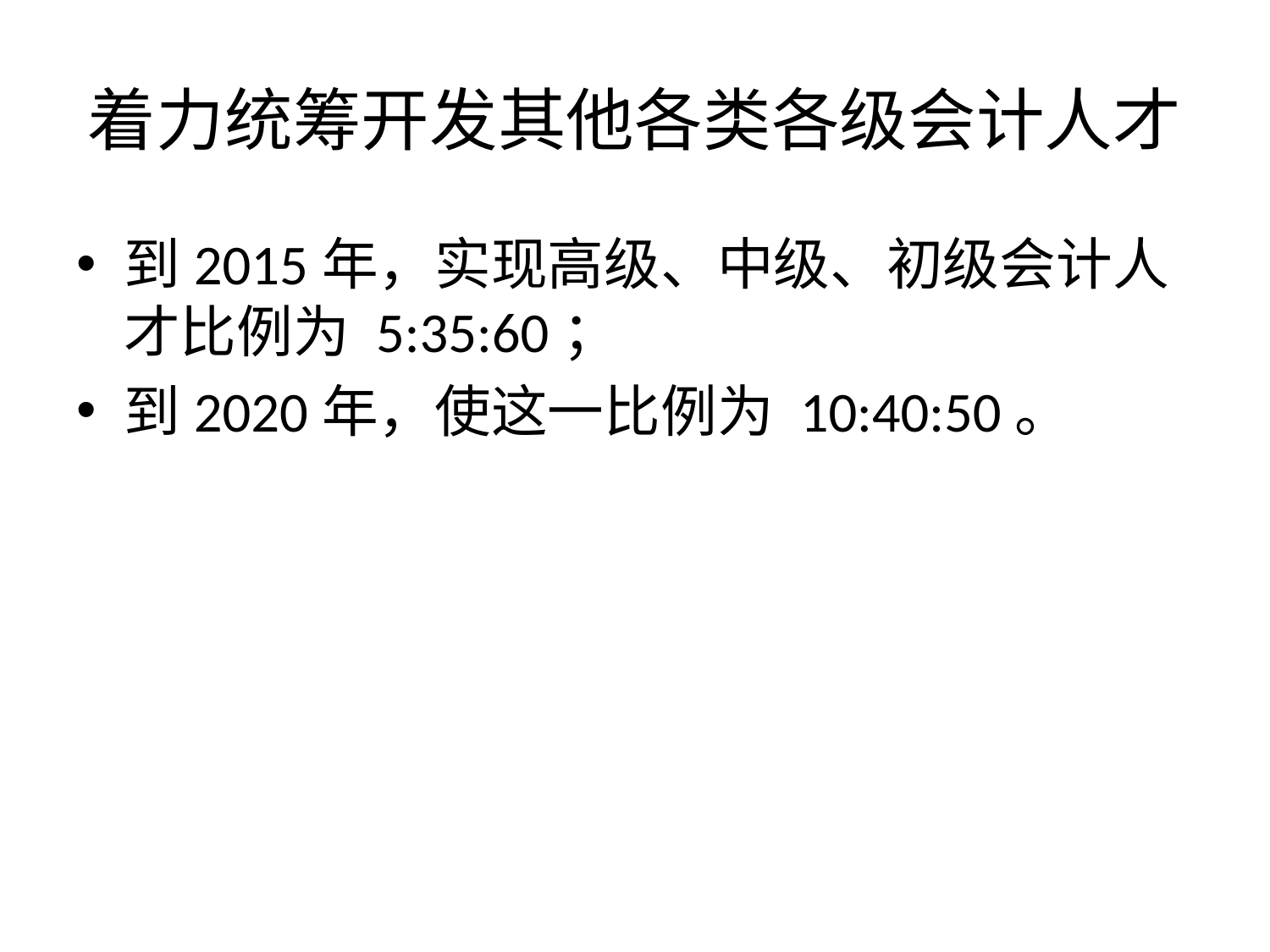

# 着力统筹开发其他各类各级会计人才
到2015年，实现高级、中级、初级会计人才比例为 5:35:60；
到2020年，使这一比例为 10:40:50。